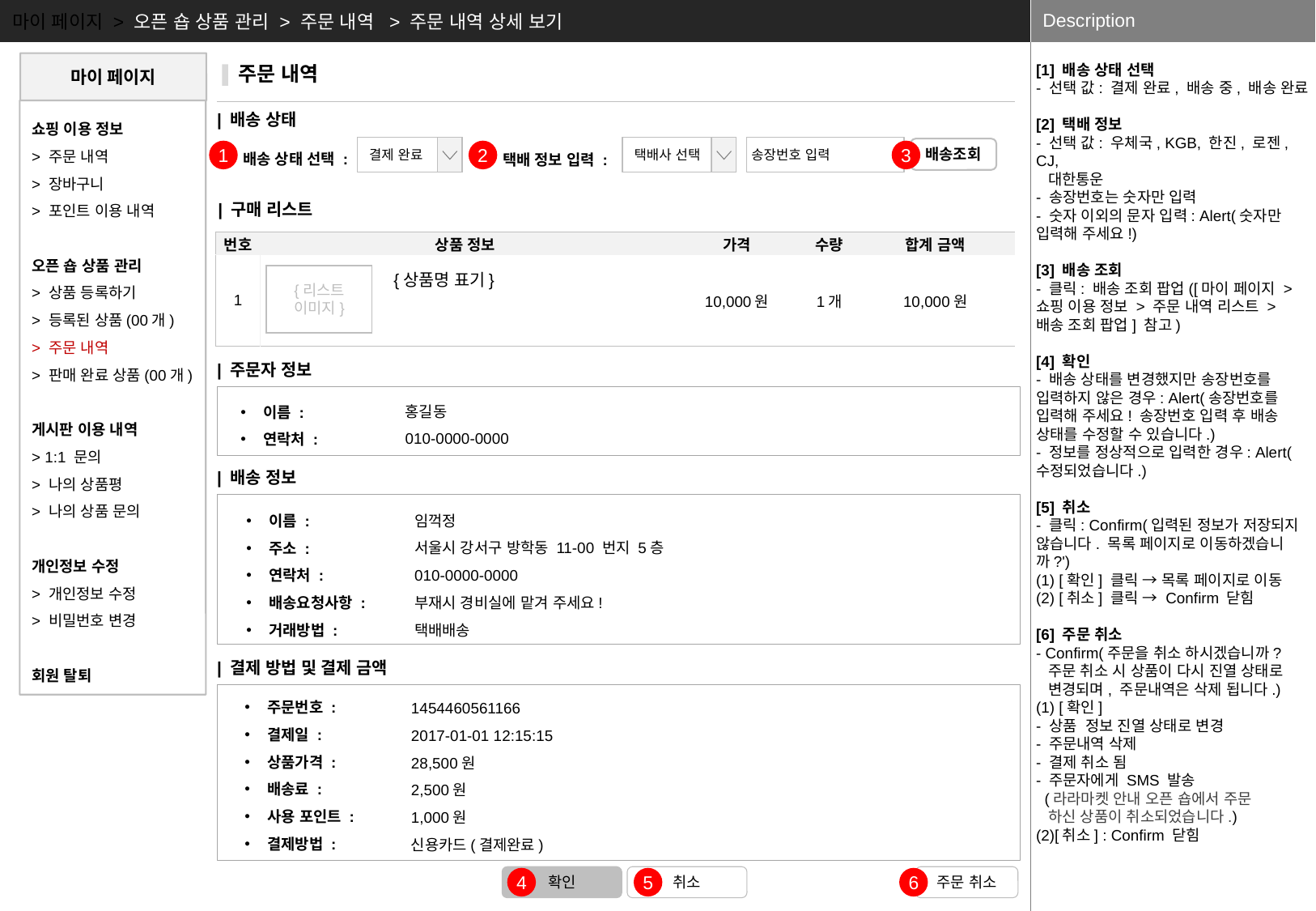

마이 페이지 > 오픈 숍 상품 관리 > 주문 내역  > 주문 내역 상세 보기

[1] 배송 상태 선택
- 선택 값: 결제 완료, 배송 중, 배송 완료

[2] 택배 정보
- 선택 값: 우체국, KGB, 한진, 로젠, CJ,
  대한통운
- 송장번호는 숫자만 입력
- 숫자 이외의 문자 입력: Alert(숫자만 입력해 주세요!)

[3] 배송 조회
- 클릭: 배송 조회 팝업([마이 페이지 > 쇼핑 이용 정보 > 주문 내역 리스트 > 배송 조회 팝업] 참고)

[4] 확인
- 배송 상태를 변경했지만 송장번호를 입력하지 않은 경우: Alert(송장번호를 입력해 주세요! 송장번호 입력 후 배송 상태를 수정할 수 있습니다.)
- 정보를 정상적으로 입력한 경우: Alert(수정되었습니다.)

[5] 취소
- 클릭: Confirm(입력된 정보가 저장되지 않습니다. 목록 페이지로 이동하겠습니까?')
(1) [확인] 클릭 → 목록 페이지로 이동
(2) [취소] 클릭 → Confirm 닫힘

[6] 주문 취소
- Confirm(주문을 취소 하시겠습니까?
  주문 취소 시 상품이 다시 진열 상태로
  변경되며, 주문내역은 삭제 됩니다.)
(1) [확인]
- 상품  정보 진열 상태로 변경
- 주문내역 삭제
- 결제 취소 됨
- 주문자에게 SMS 발송
  (라라마켓 안내 오픈 숍에서 주문
  하신 상품이 취소되었습니다.)
(2)[취소] : Confirm 닫힘

마이 페이지
 주문 내역

쇼핑 이용 정보
> 주문 내역
> 장바구니
> 포인트 이용 내역

오픈 숍 상품 관리
> 상품 등록하기
> 등록된 상품(00개)
> 주문 내역
> 판매 완료 상품(00개)

게시판 이용 내역
> 1:1 문의
> 나의 상품평
> 나의 상품 문의

개인정보 수정
> 개인정보 수정
> 비밀번호 변경

회원 탈퇴
| 배송 상태
배송 상태 선택 :
택배 정보 입력 :
 결제 완료
 택배사 선택
송장번호 입력

배송조회
1
2
3
| 구매 리스트
| 번호 | 상품 정보 | 가격 | 수량 | 합계 금액 |
| --- | --- | --- | --- | --- |
| 1 |  | 10,000원 | 1개 | 10,000원 |
{상품명 표기}
|  |
| --- |
{리스트
이미지}
| 주문자 정보
홍길동
010-0000-0000

이름 :
연락처 :
| 배송 정보

임꺽정
서울시 강서구 방학동 11-00 번지 5층
010-0000-0000
부재시 경비실에 맡겨 주세요!
택배배송
이름 :
주소 :
연락처 :
배송요청사항 :
거래방법 :
| 결제 방법 및 결제 금액
주문번호 :
결제일 :
상품가격 :
배송료 :
사용 포인트 :
결제방법 :
1454460561166
2017-01-01 12:15:15
28,500원
2,500원
1,000원
신용카드(결제완료)

확인
취소
주문 취소
4
5
6